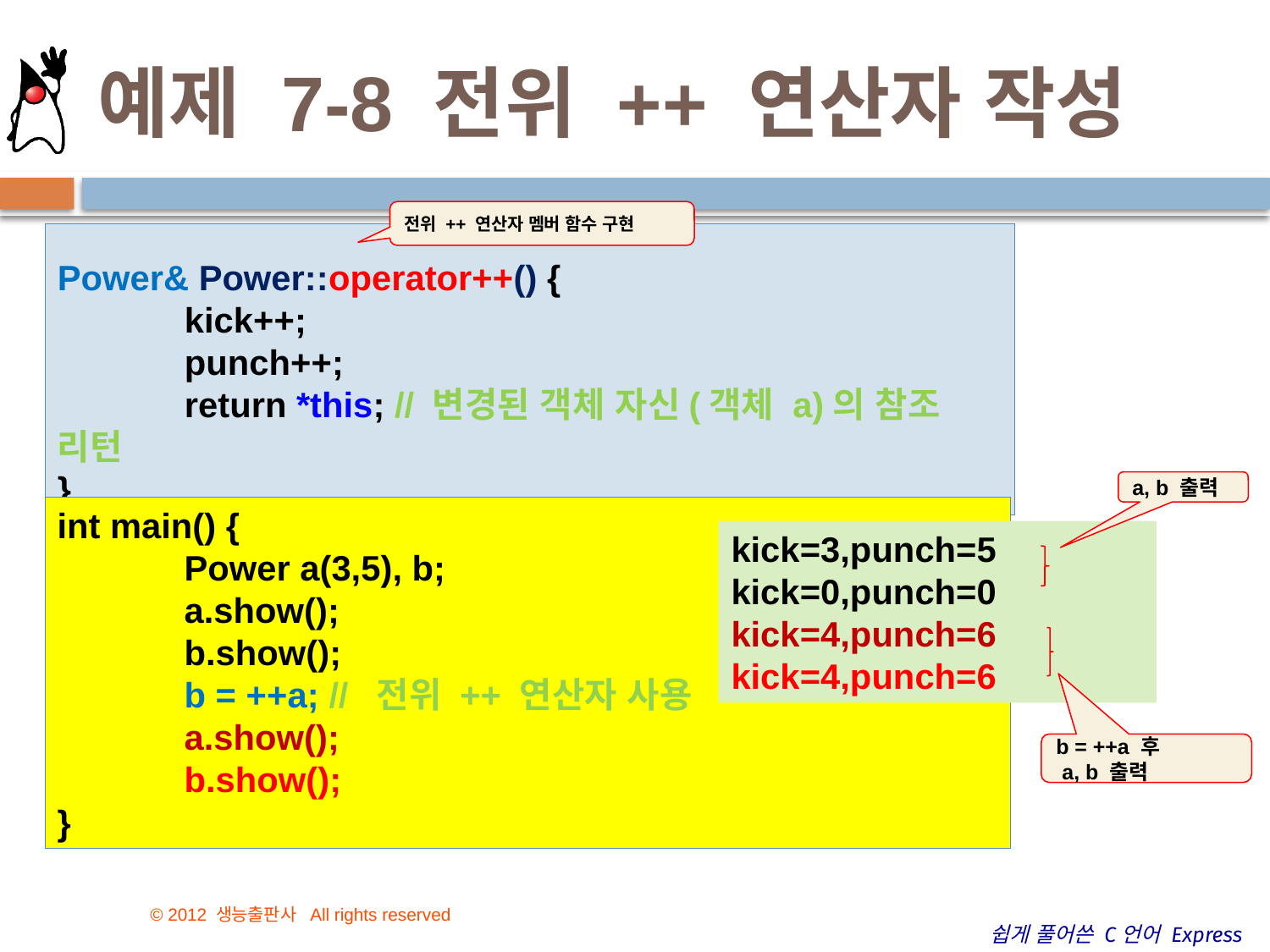

# 예제 7-8 전위 ++ 연산자 작성
33
전위 ++ 연산자 멤버 함수 구현

Power& Power::operator++() {
	kick++;
	punch++;
	return *this; // 변경된 객체 자신(객체 a)의 참조 리턴
}
a, b 출력
int main() {
	Power a(3,5), b;
	a.show();
	b.show();
	b = ++a; //  전위 ++ 연산자 사용
	a.show();
	b.show();
}
kick=3,punch=5
kick=0,punch=0
kick=4,punch=6
kick=4,punch=6

b = ++a 후
 a, b 출력